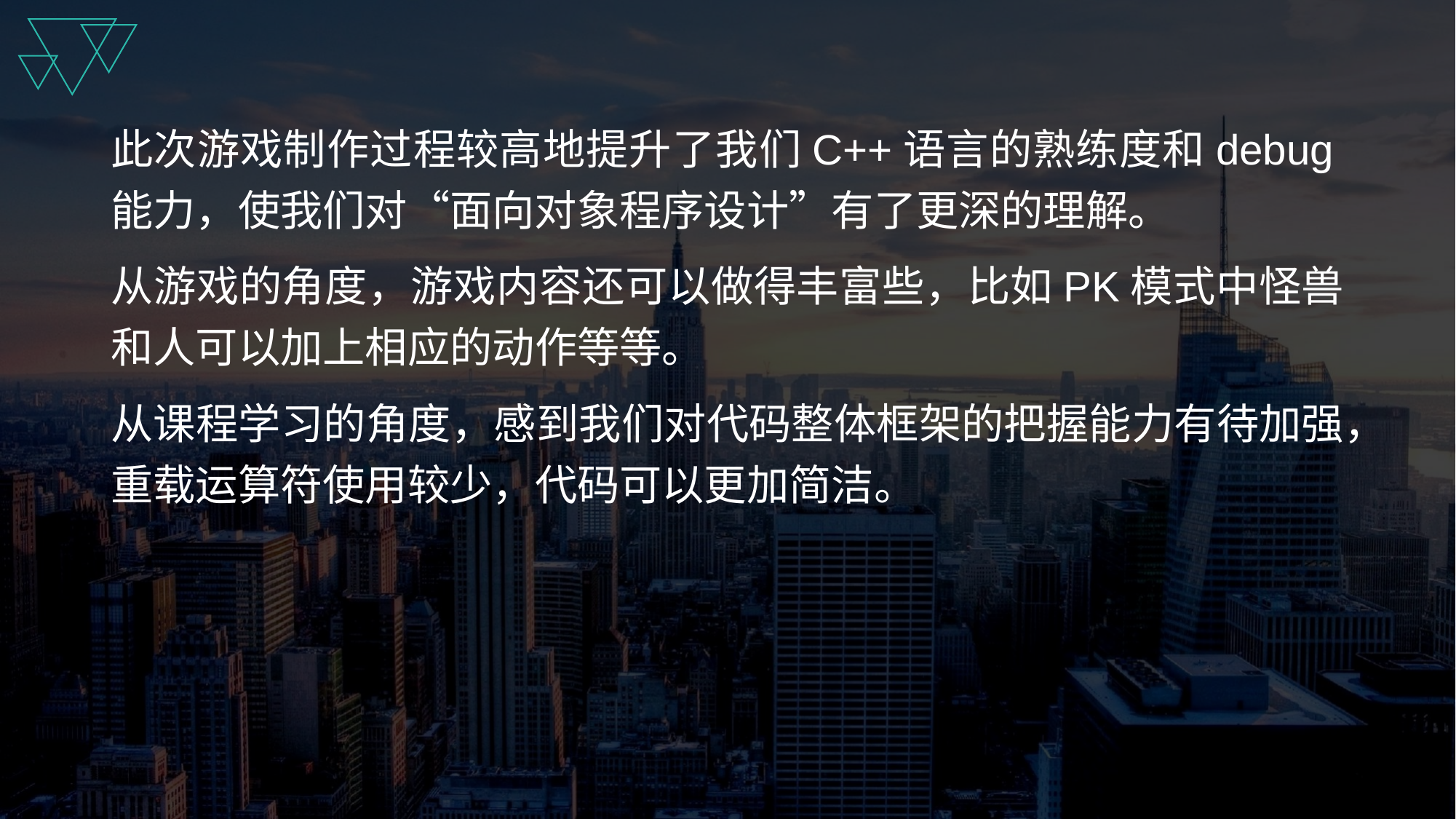

此次游戏制作过程较高地提升了我们C++语言的熟练度和debug能力，使我们对“面向对象程序设计”有了更深的理解。
从游戏的角度，游戏内容还可以做得丰富些，比如PK模式中怪兽和人可以加上相应的动作等等。
从课程学习的角度，感到我们对代码整体框架的把握能力有待加强，重载运算符使用较少，代码可以更加简洁。